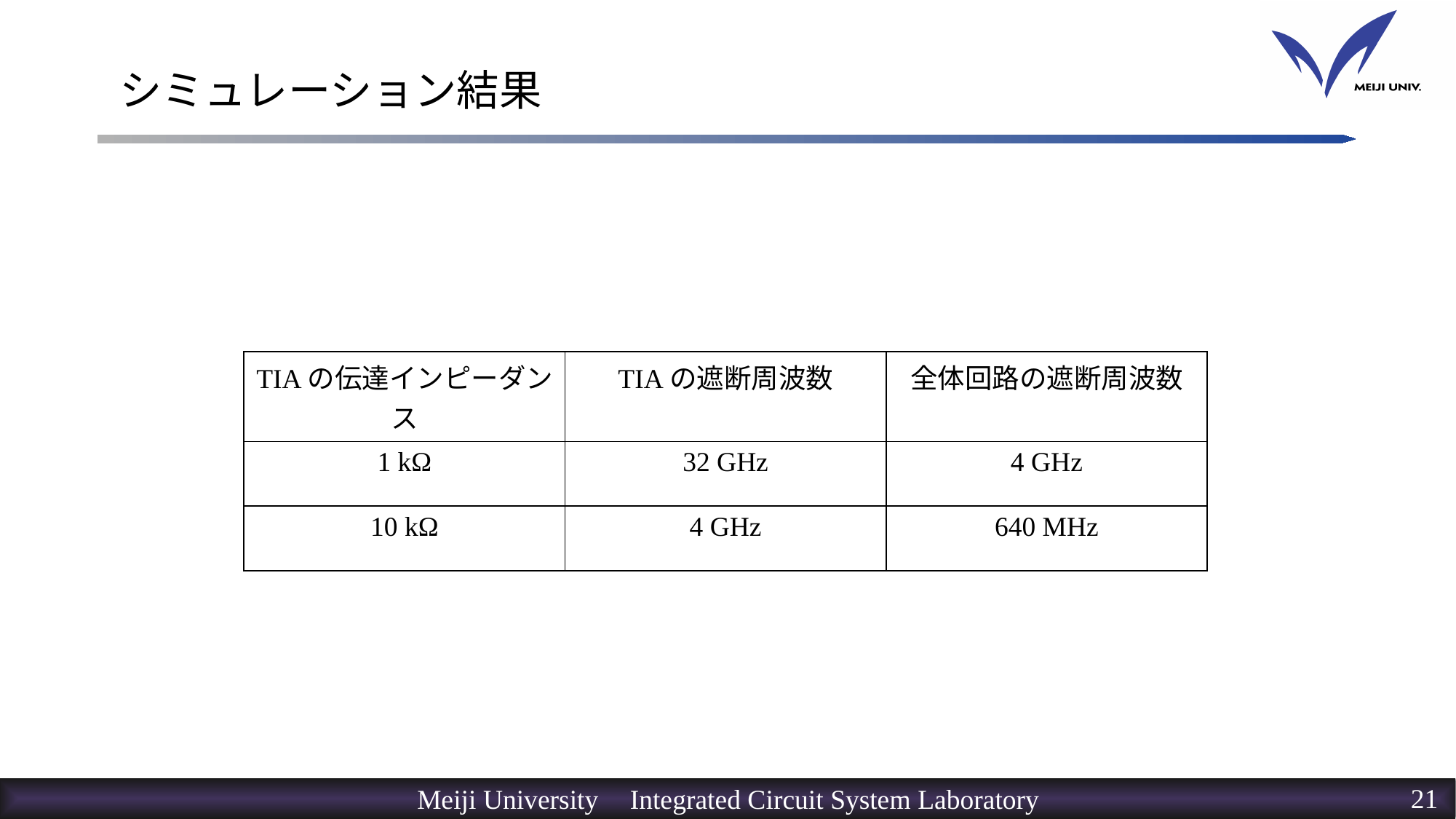

# シミュレーション結果
| TIAの伝達インピーダンス | TIAの遮断周波数 | 全体回路の遮断周波数 |
| --- | --- | --- |
| 1 kΩ | 32 GHz | 4 GHz |
| 10 kΩ | 4 GHz | 640 MHz |